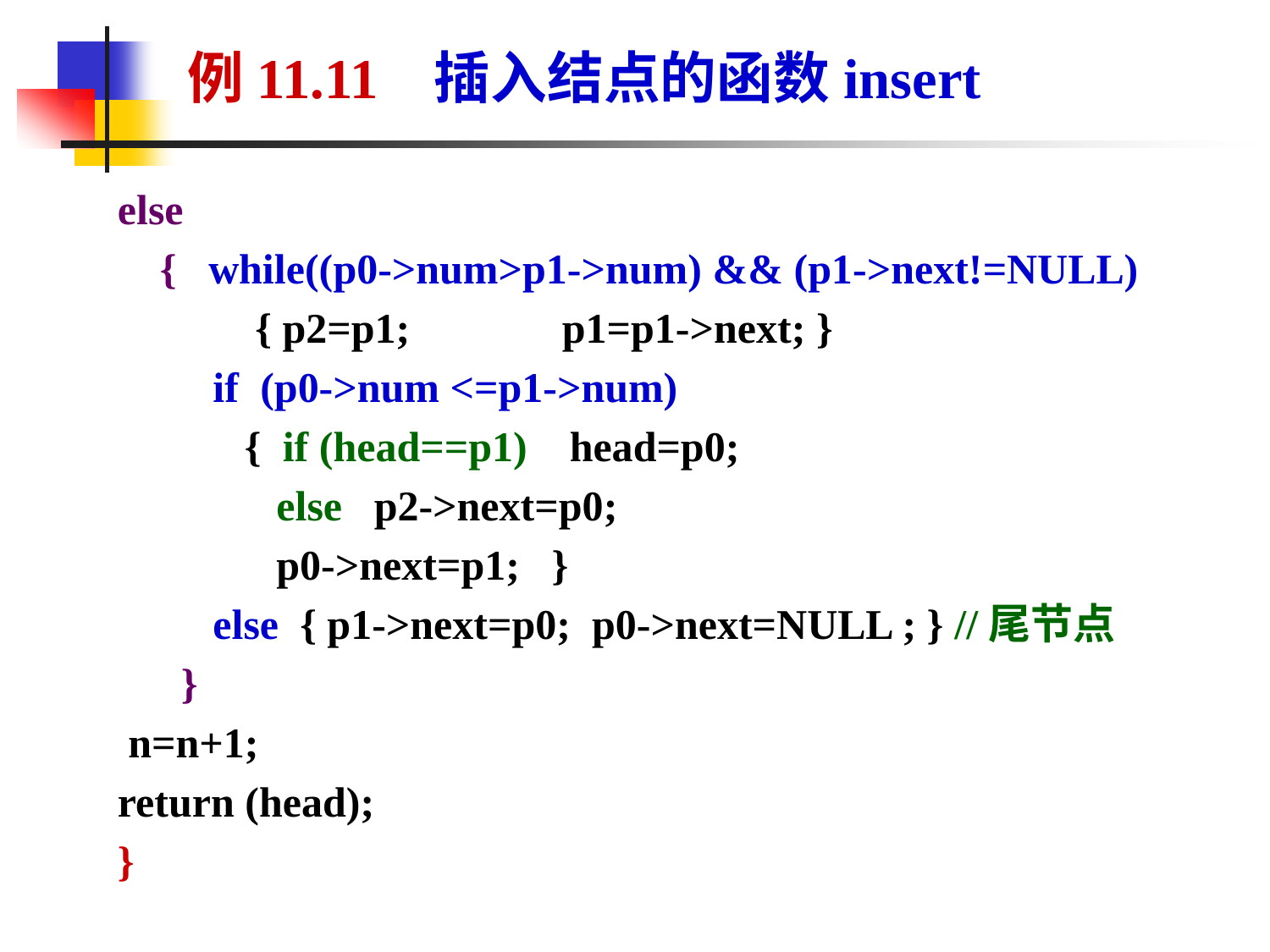

例11.11   插入结点的函数insert
else
    {   while((p0->num>p1->num) && (p1->next!=NULL)
             { p2=p1;	       p1=p1->next; }
         if  (p0->num <=p1->num)
            {  if (head==p1)    head=p0;
               else   p2->next=p0;
               p0->next=p1;   }
         else  { p1->next=p0;  p0->next=NULL ; } //尾节点
      }
 n=n+1;
return (head);
}